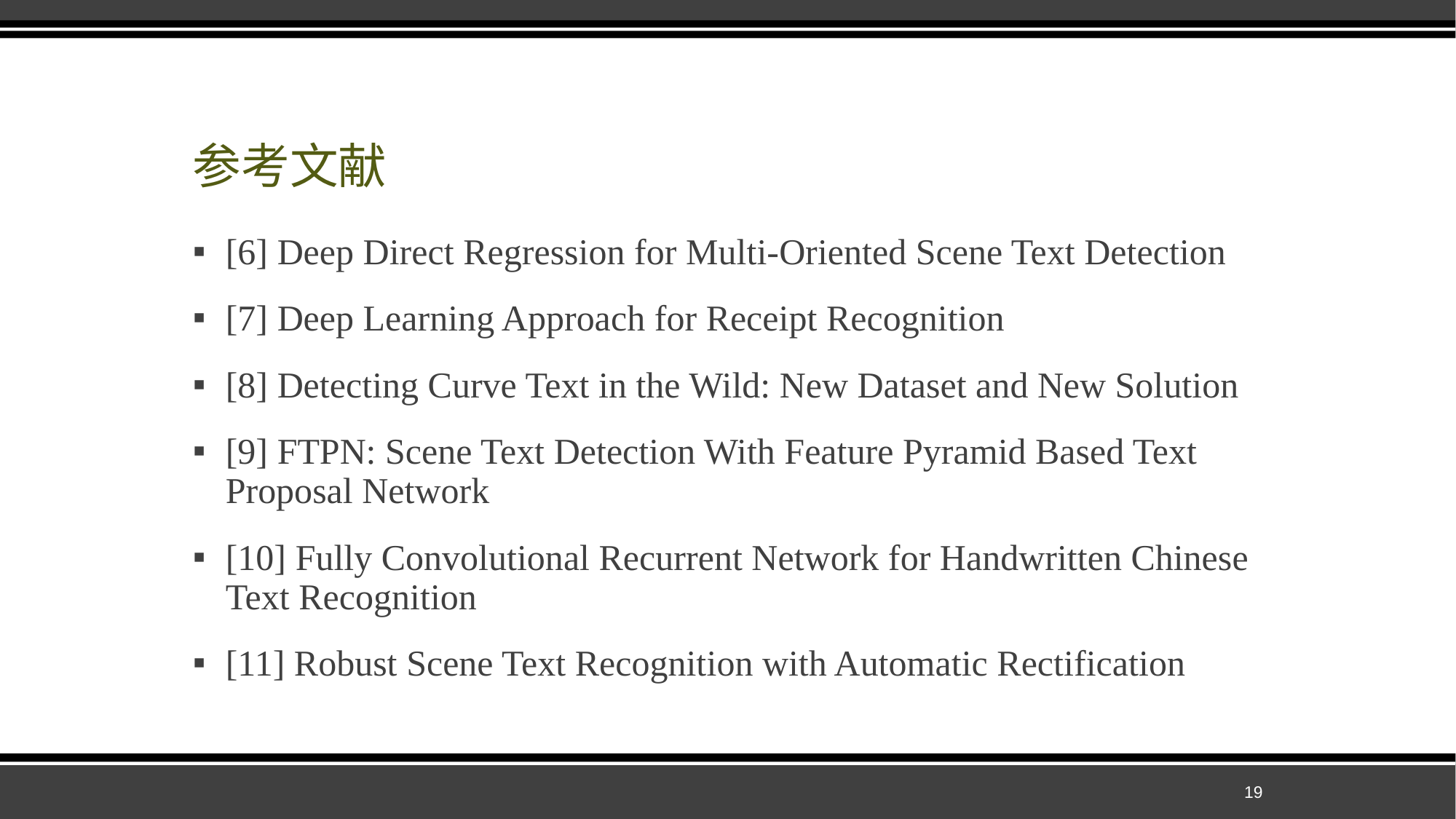

# 参考文献
[6] Deep Direct Regression for Multi-Oriented Scene Text Detection
[7] Deep Learning Approach for Receipt Recognition
[8] Detecting Curve Text in the Wild: New Dataset and New Solution
[9] FTPN: Scene Text Detection With Feature Pyramid Based Text Proposal Network
[10] Fully Convolutional Recurrent Network for Handwritten Chinese Text Recognition
[11] Robust Scene Text Recognition with Automatic Rectification
19